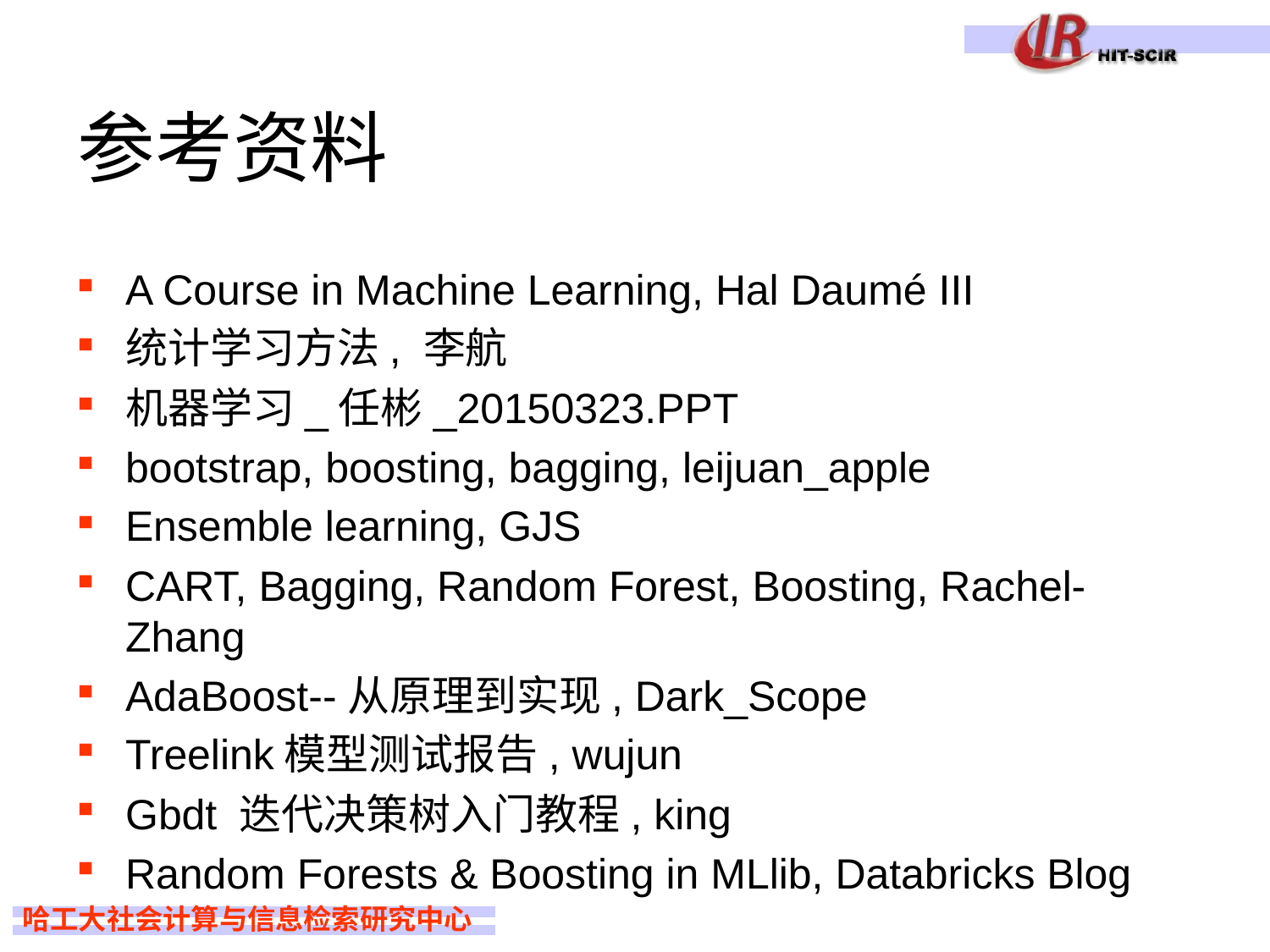

# 参考资料
A Course in Machine Learning, Hal Daumé III
统计学习方法, 李航
机器学习_任彬_20150323.PPT
bootstrap, boosting, bagging, leijuan_apple
Ensemble learning, GJS
CART, Bagging, Random Forest, Boosting, Rachel-Zhang
AdaBoost--从原理到实现, Dark_Scope
Treelink模型测试报告, wujun
Gbdt 迭代决策树入门教程, king
Random Forests & Boosting in MLlib, Databricks Blog